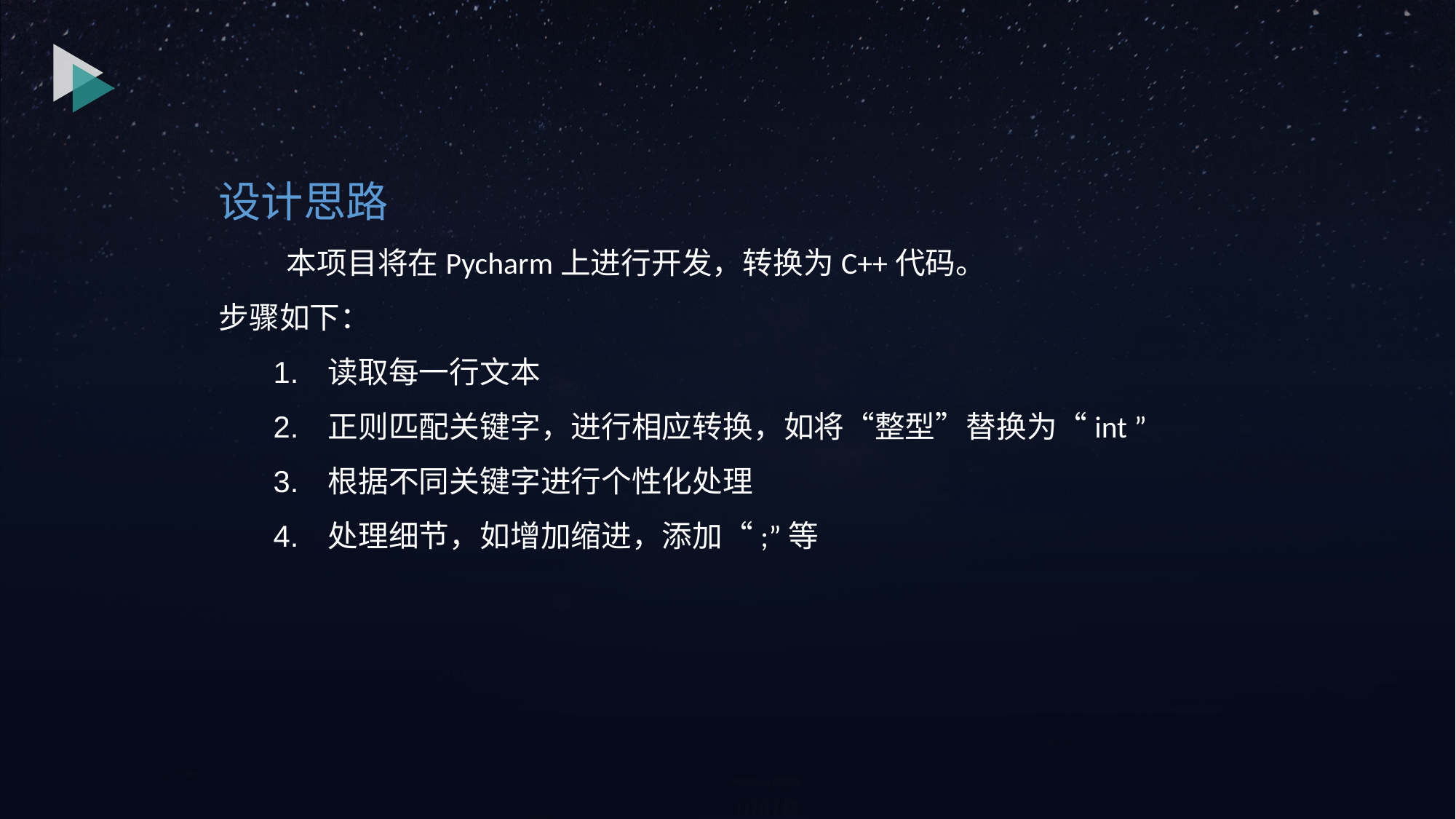

设计思路
         本项目将在Pycharm上进行开发，转换为C++代码。
步骤如下：
读取每一行文本
正则匹配关键字，进行相应转换，如将“整型”替换为“int ”
根据不同关键字进行个性化处理
处理细节，如增加缩进，添加“;”等